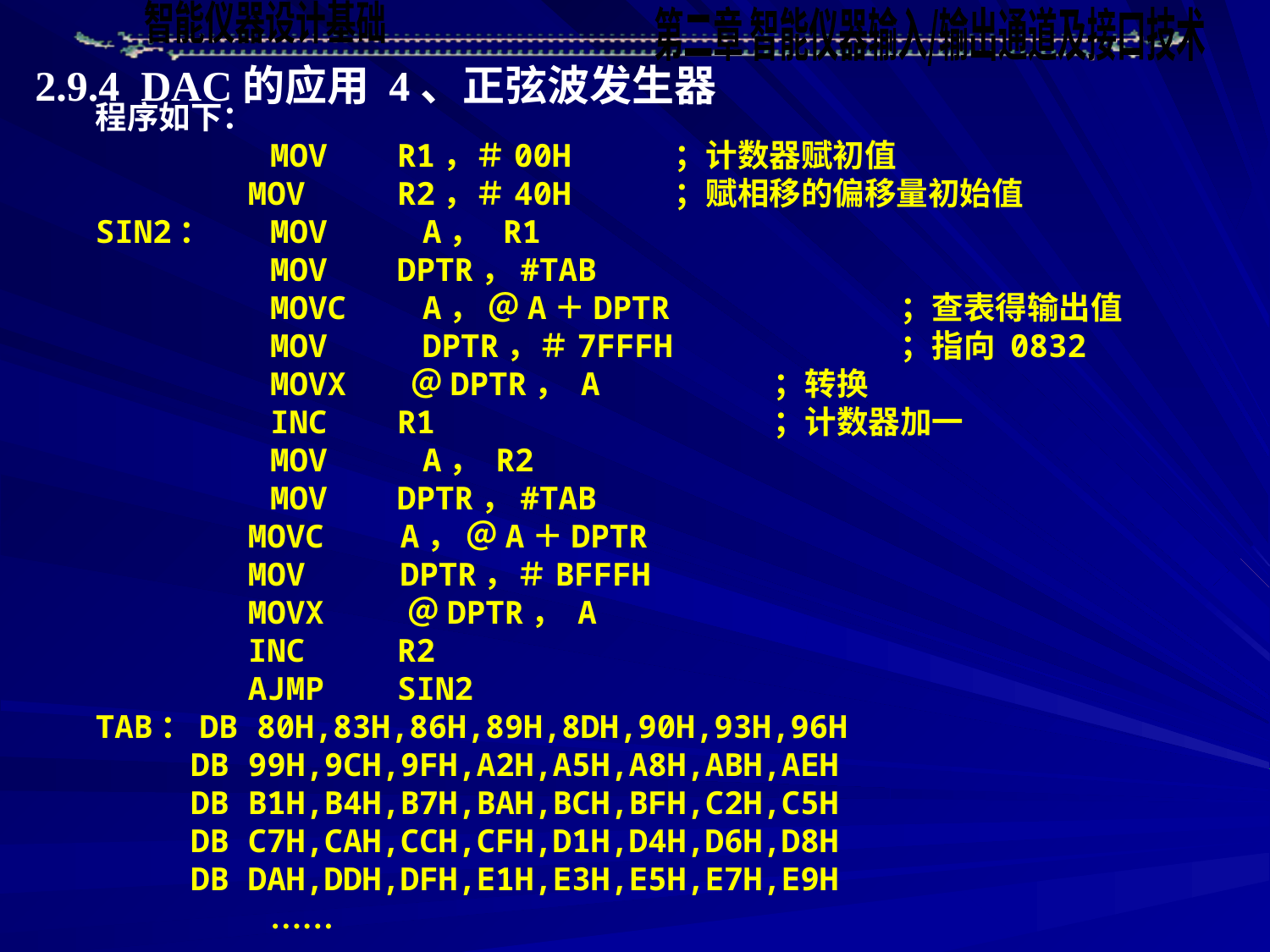

2.9.4  DAC的应用
4、正弦波发生器
程序如下：
		MOV 	R1，＃00H     ；计数器赋初值
        MOV 	R2，＃40H     ；赋相移的偏移量初始值
SIN2：	MOV     A，  R1
       	MOV 	DPTR，#TAB
     	MOVC    A， ＠A＋DPTR	      ；查表得输出值
    	MOV     DPTR，＃7FFFH	      ；指向 0832
      	MOVX   ＠DPTR， A	      ；转换
     	INC 	R1		      ；计数器加一
     	MOV     A， R2
		MOV 	DPTR，#TAB
        MOVC    A， ＠A＋DPTR
        MOV     DPTR，＃BFFFH
        MOVX    ＠DPTR， A
        INC 	R2
        AJMP	SIN2
TAB：DB 80H,83H,86H,89H,8DH,90H,93H,96H
     DB 99H,9CH,9FH,A2H,A5H,A8H,ABH,AEH
     DB B1H,B4H,B7H,BAH,BCH,BFH,C2H,C5H
     DB C7H,CAH,CCH,CFH,D1H,D4H,D6H,D8H
     DB DAH,DDH,DFH,E1H,E3H,E5H,E7H,E9H
		……